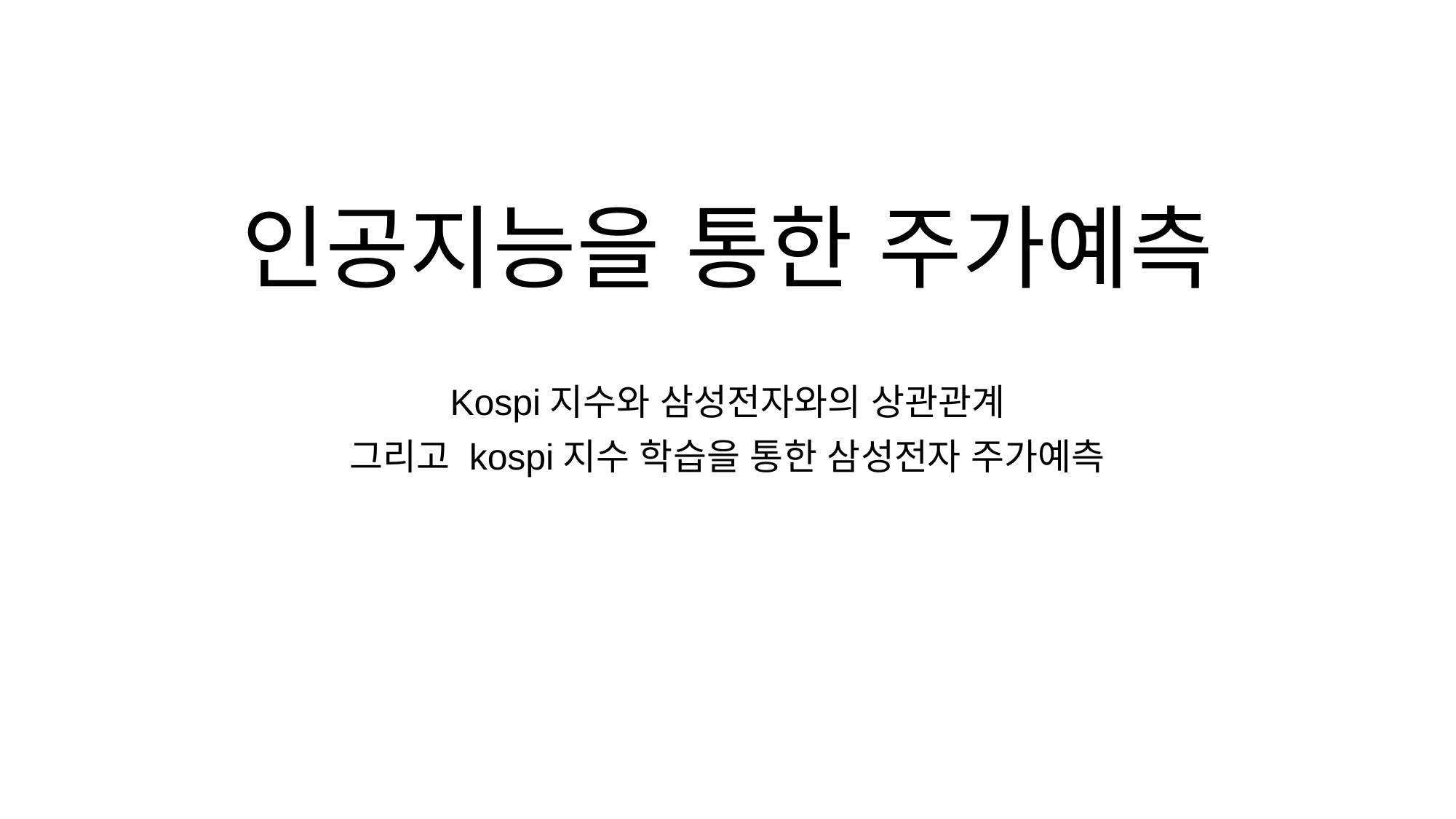

# 인공지능을 통한 주가예측
Kospi지수와 삼성전자와의 상관관계
그리고 kospi지수 학습을 통한 삼성전자 주가예측